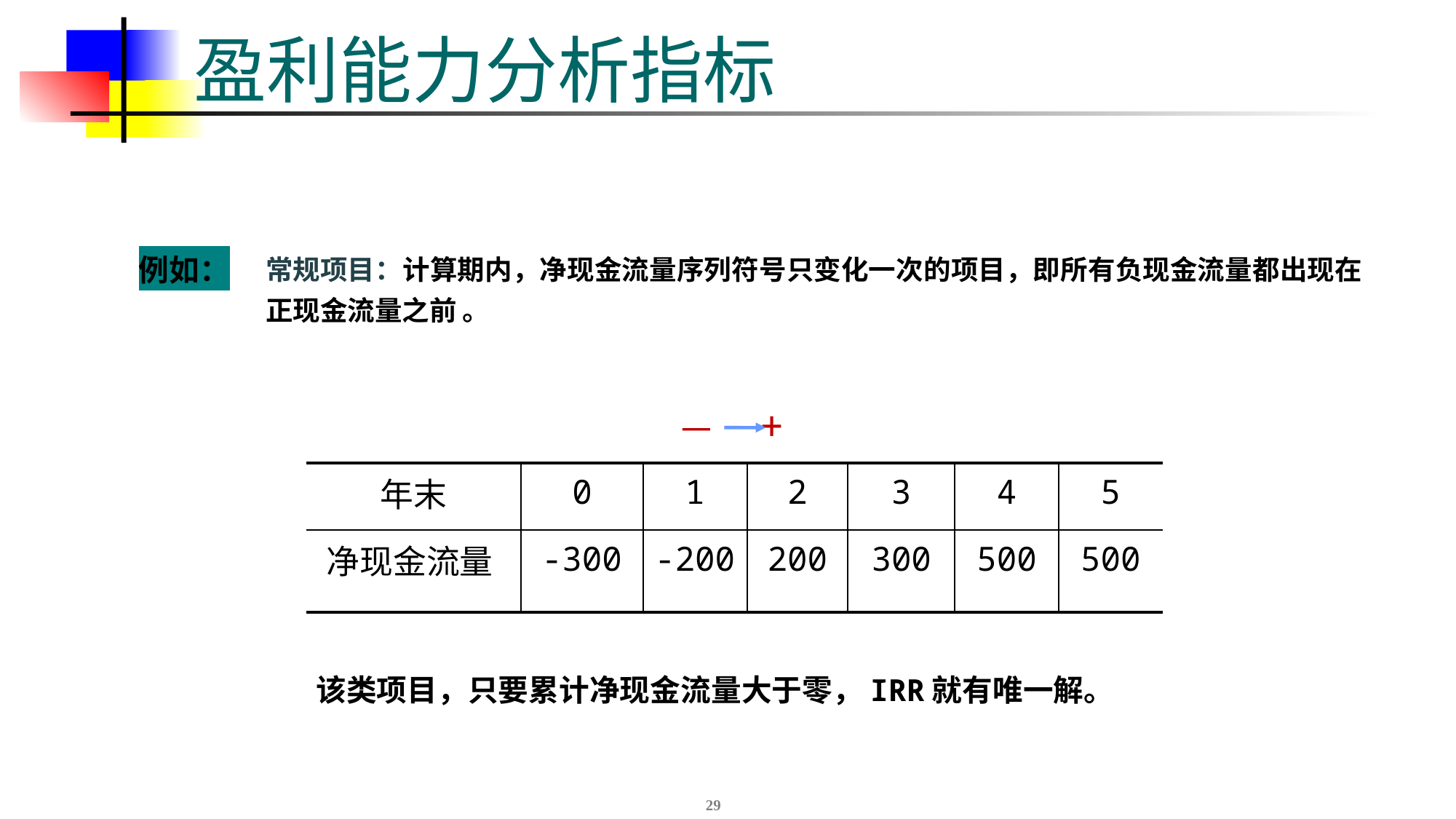

# 盈利能力分析指标

例如：
常规项目：计算期内，净现金流量序列符号只变化一次的项目，即所有负现金流量都出现在正现金流量之前 。
一      +

| 年末 | 0 | 1 | 2 | 3 | 4 | 5 |
| --- | --- | --- | --- | --- | --- | --- |
| 净现金流量 | -300 | -200 | 200 | 300 | 500 | 500 |
该类项目，只要累计净现金流量大于零，IRR就有唯一解。
29